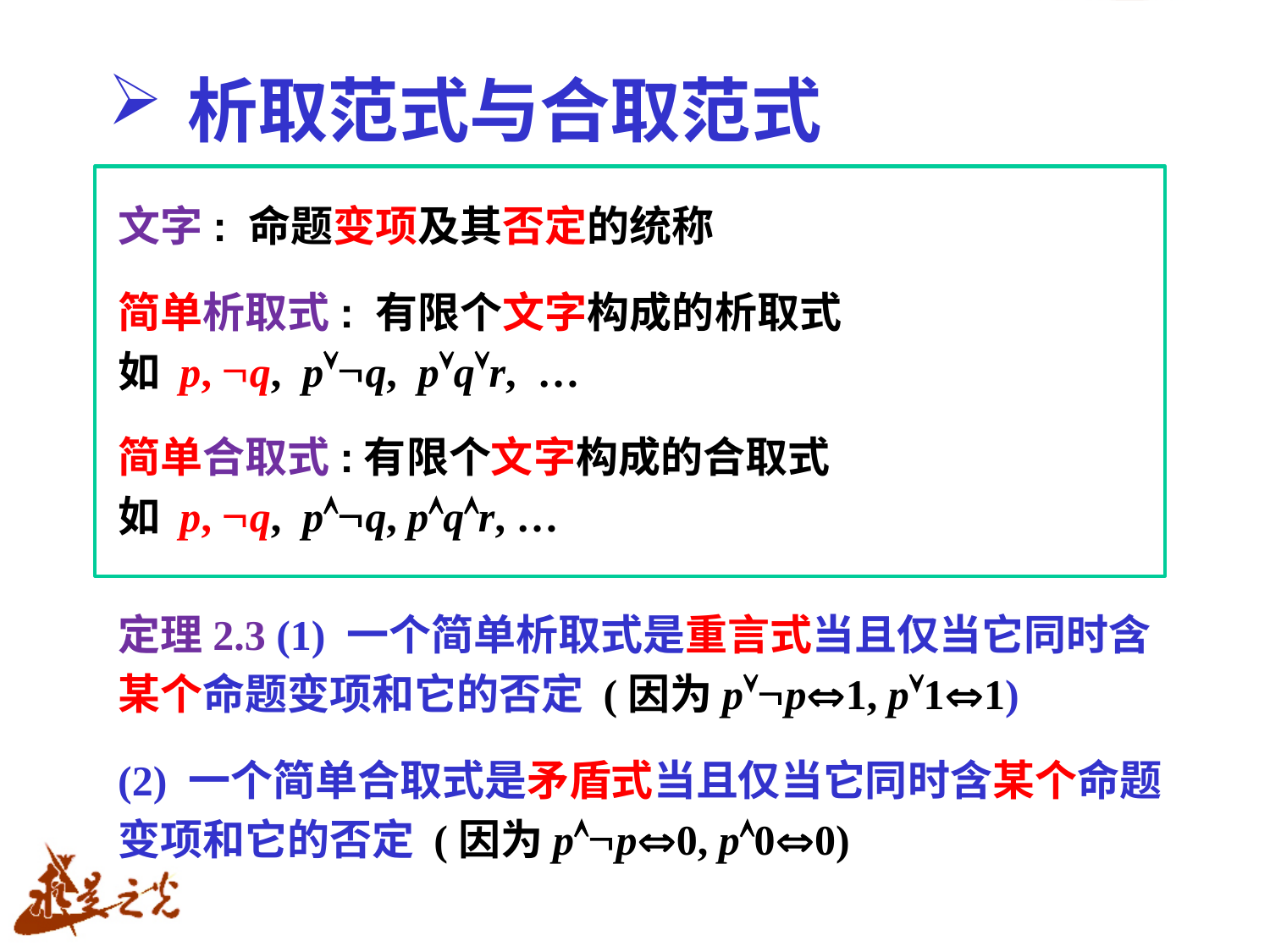

# 析取范式与合取范式

文字: 命题变项及其否定的统称
简单析取式: 有限个文字构成的析取式
如 p, ¬q,  p∨¬q,  p∨q∨r,  …
简单合取式:有限个文字构成的合取式
如 p, ¬q,  p∧¬q, p∧q∧r, …

定理2.3 (1) 一个简单析取式是重言式当且仅当它同时含
某个命题变项和它的否定 (因为p∨¬p⇔1, p∨1⇔1)
(2) 一个简单合取式是矛盾式当且仅当它同时含某个命题
变项和它的否定 (因为p∧¬p⇔0, p∧0⇔0)
2